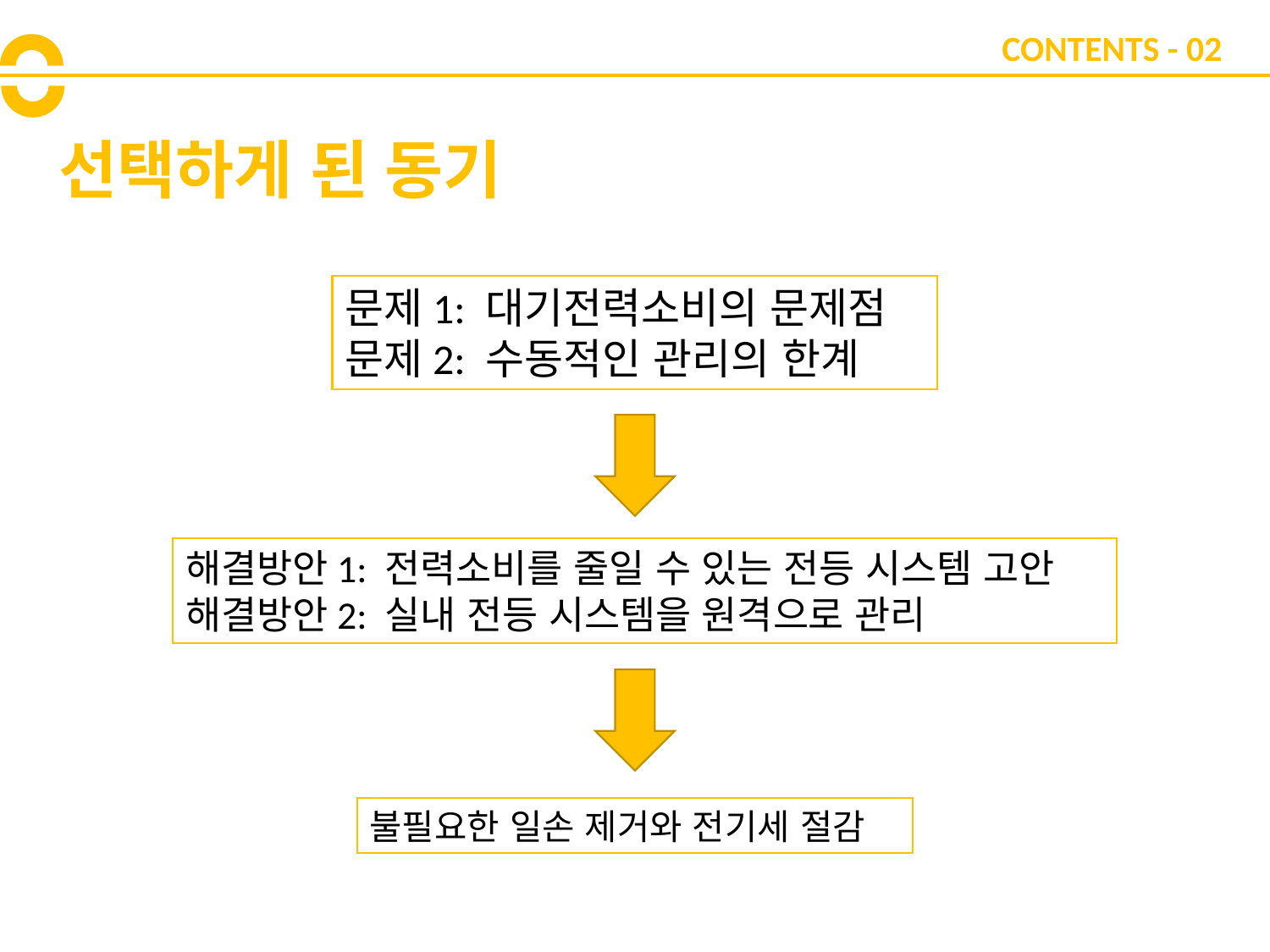

CONTENTS - 02

# 선택하게 된 동기
문제1: 대기전력소비의 문제점
문제2: 수동적인 관리의 한계

해결방안1: 전력소비를 줄일 수 있는 전등 시스템 고안
해결방안2: 실내 전등 시스템을 원격으로 관리

불필요한 일손 제거와 전기세 절감